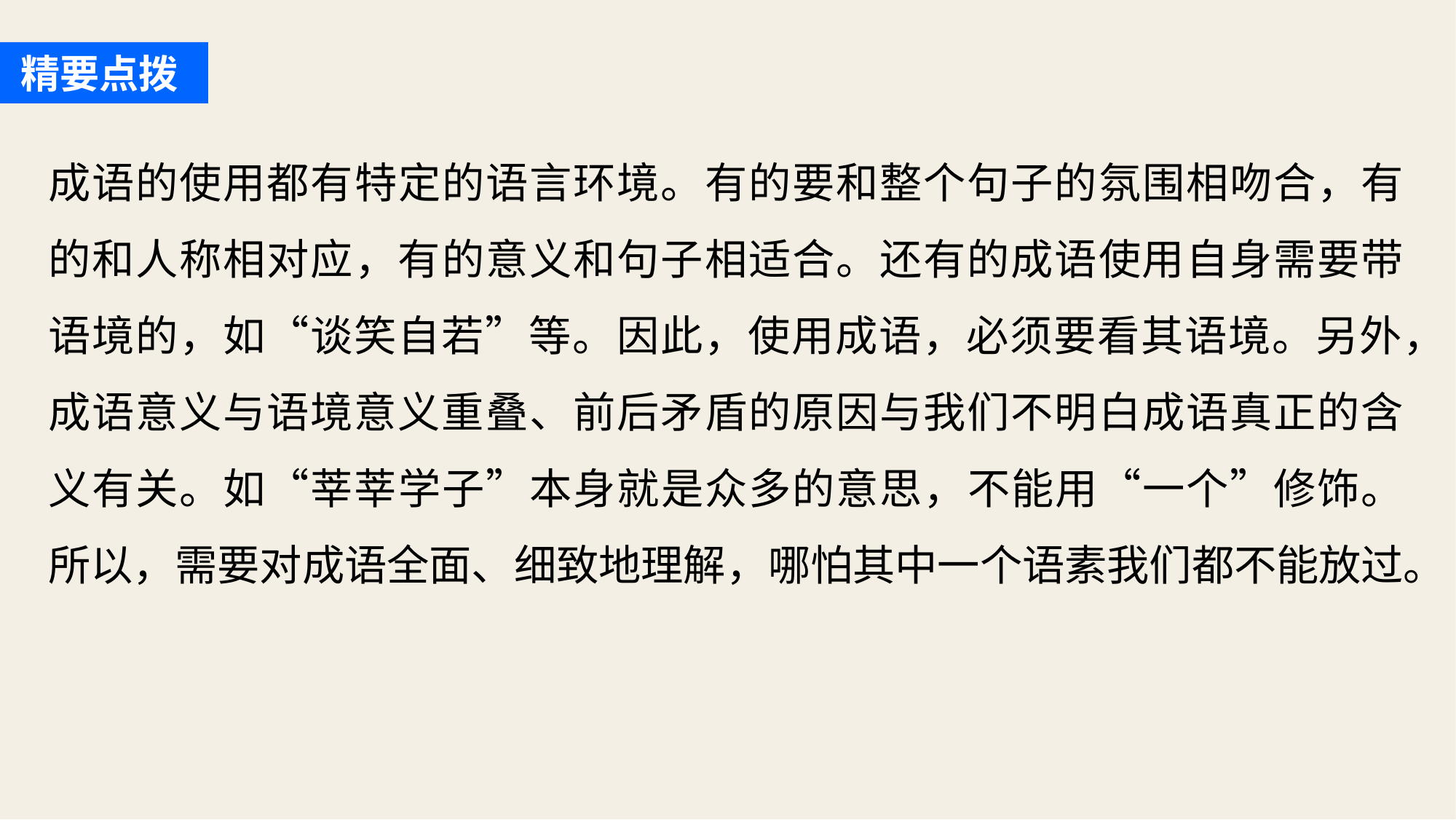

精要点拨
成语的使用都有特定的语言环境。有的要和整个句子的氛围相吻合，有的和人称相对应，有的意义和句子相适合。还有的成语使用自身需要带语境的，如“谈笑自若”等。因此，使用成语，必须要看其语境。另外，成语意义与语境意义重叠、前后矛盾的原因与我们不明白成语真正的含义有关。如“莘莘学子”本身就是众多的意思，不能用“一个”修饰。所以，需要对成语全面、细致地理解，哪怕其中一个语素我们都不能放过。